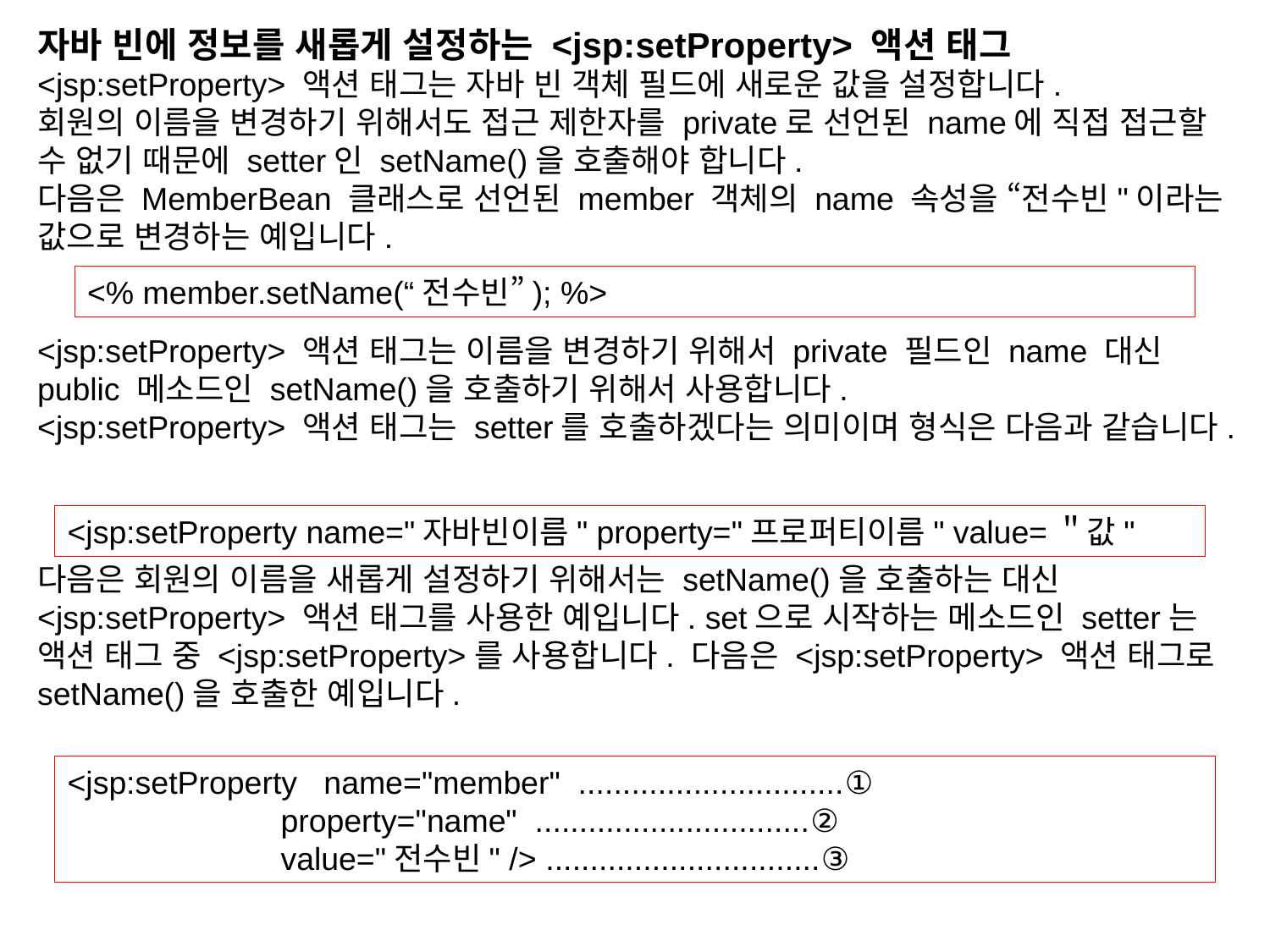

자바 빈에 정보를 새롭게 설정하는 <jsp:setProperty> 액션 태그
<jsp:setProperty> 액션 태그는 자바 빈 객체 필드에 새로운 값을 설정합니다.
회원의 이름을 변경하기 위해서도 접근 제한자를 private로 선언된 name에 직접 접근할 수 없기 때문에 setter인 setName()을 호출해야 합니다.
다음은 MemberBean 클래스로 선언된 member 객체의 name 속성을 “전수빈"이라는 값으로 변경하는 예입니다.

<jsp:setProperty> 액션 태그는 이름을 변경하기 위해서 private 필드인 name 대신 public 메소드인 setName()을 호출하기 위해서 사용합니다.
<jsp:setProperty> 액션 태그는 setter를 호출하겠다는 의미이며 형식은 다음과 같습니다.

다음은 회원의 이름을 새롭게 설정하기 위해서는 setName()을 호출하는 대신 <jsp:setProperty> 액션 태그를 사용한 예입니다. set으로 시작하는 메소드인 setter는 액션 태그 중 <jsp:setProperty>를 사용합니다. 다음은 <jsp:setProperty> 액션 태그로 setName()을 호출한 예입니다.

<% member.setName(“전수빈”); %>
<jsp:setProperty name="자바빈이름" property="프로퍼티이름" value=＂값"
<jsp:setProperty   name="member"  ..............................①
                        property="name"  ...............................②
                        value="전수빈" /> ...............................③